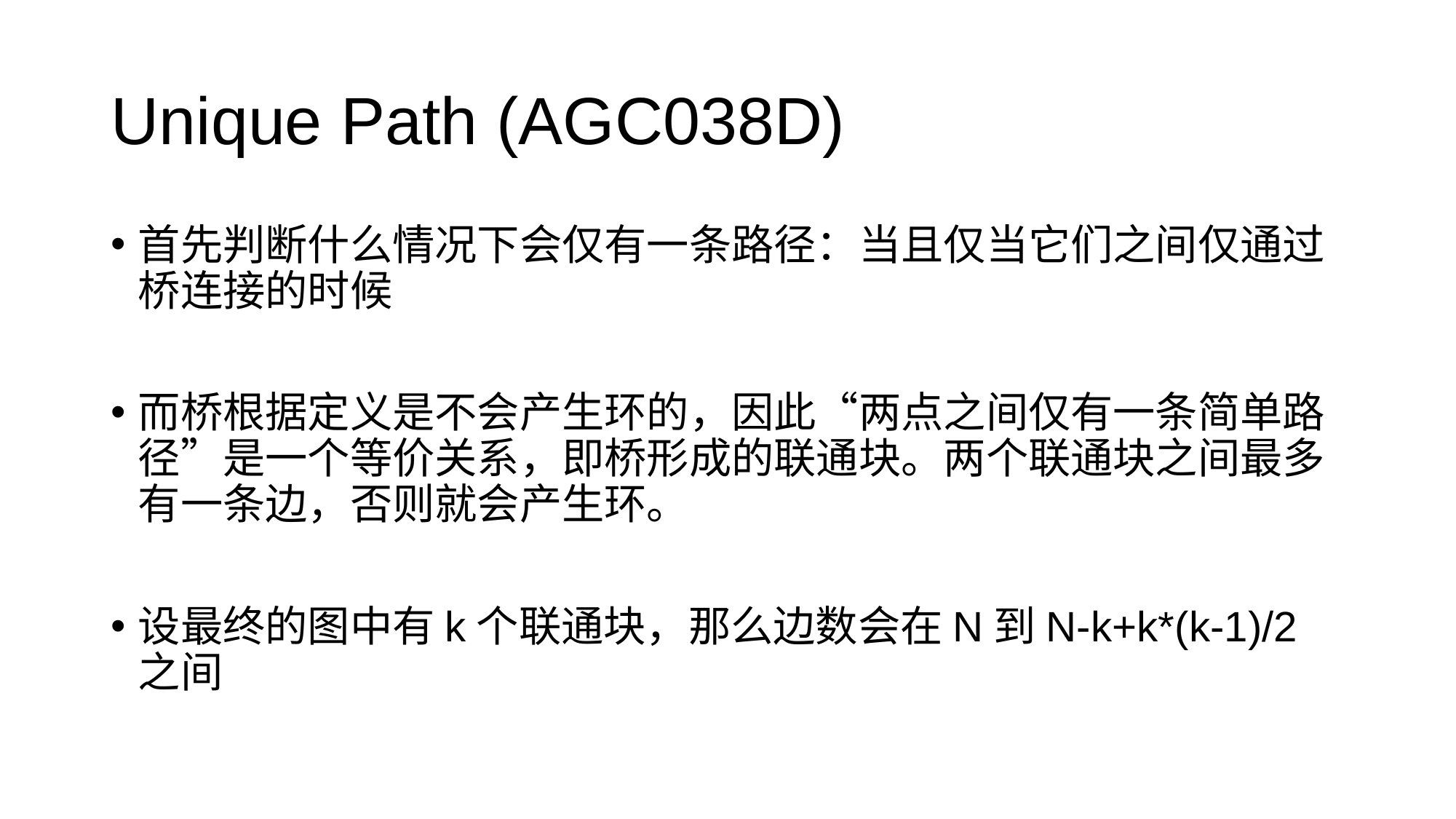

# Unique Path (AGC038D)
首先判断什么情况下会仅有一条路径：当且仅当它们之间仅通过桥连接的时候

而桥根据定义是不会产生环的，因此“两点之间仅有一条简单路径”是一个等价关系，即桥形成的联通块。两个联通块之间最多有一条边，否则就会产生环。

设最终的图中有k个联通块，那么边数会在N到N-k+k*(k-1)/2之间